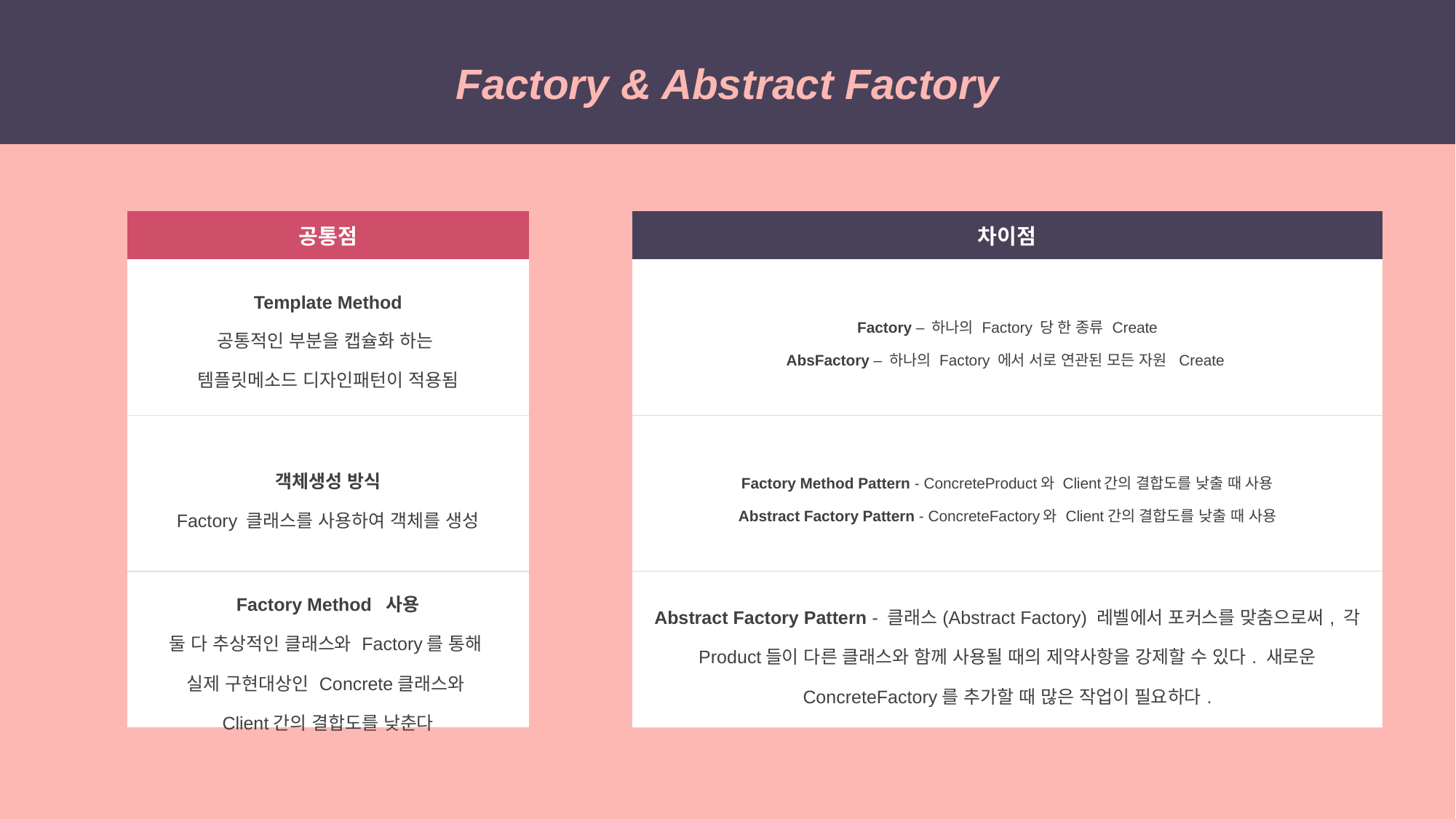

Factory & Abstract Factory
Factory & Abstract Factory
| 공통점 |
| --- |
| Template Method 공통적인 부분을 캡슐화 하는 템플릿메소드 디자인패턴이 적용됨 |
| 객체생성 방식 Factory 클래스를 사용하여 객체를 생성 |
| Factory Method 사용 둘 다 추상적인 클래스와 Factory를 통해 실제 구현대상인 Concrete클래스와 Client간의 결합도를 낮춘다 |
| 차이점 |
| --- |
| Factory – 하나의 Factory 당 한 종류 Create AbsFactory – 하나의 Factory 에서 서로 연관된 모든 자원 Create |
| Factory Method Pattern - ConcreteProduct와 Client간의 결합도를 낮출 때 사용 Abstract Factory Pattern - ConcreteFactory와 Client간의 결합도를 낮출 때 사용 |
| Abstract Factory Pattern - 클래스(Abstract Factory) 레벨에서 포커스를 맞춤으로써, 각 Product들이 다른 클래스와 함께 사용될 때의 제약사항을 강제할 수 있다. 새로운 ConcreteFactory를 추가할 때 많은 작업이 필요하다. |